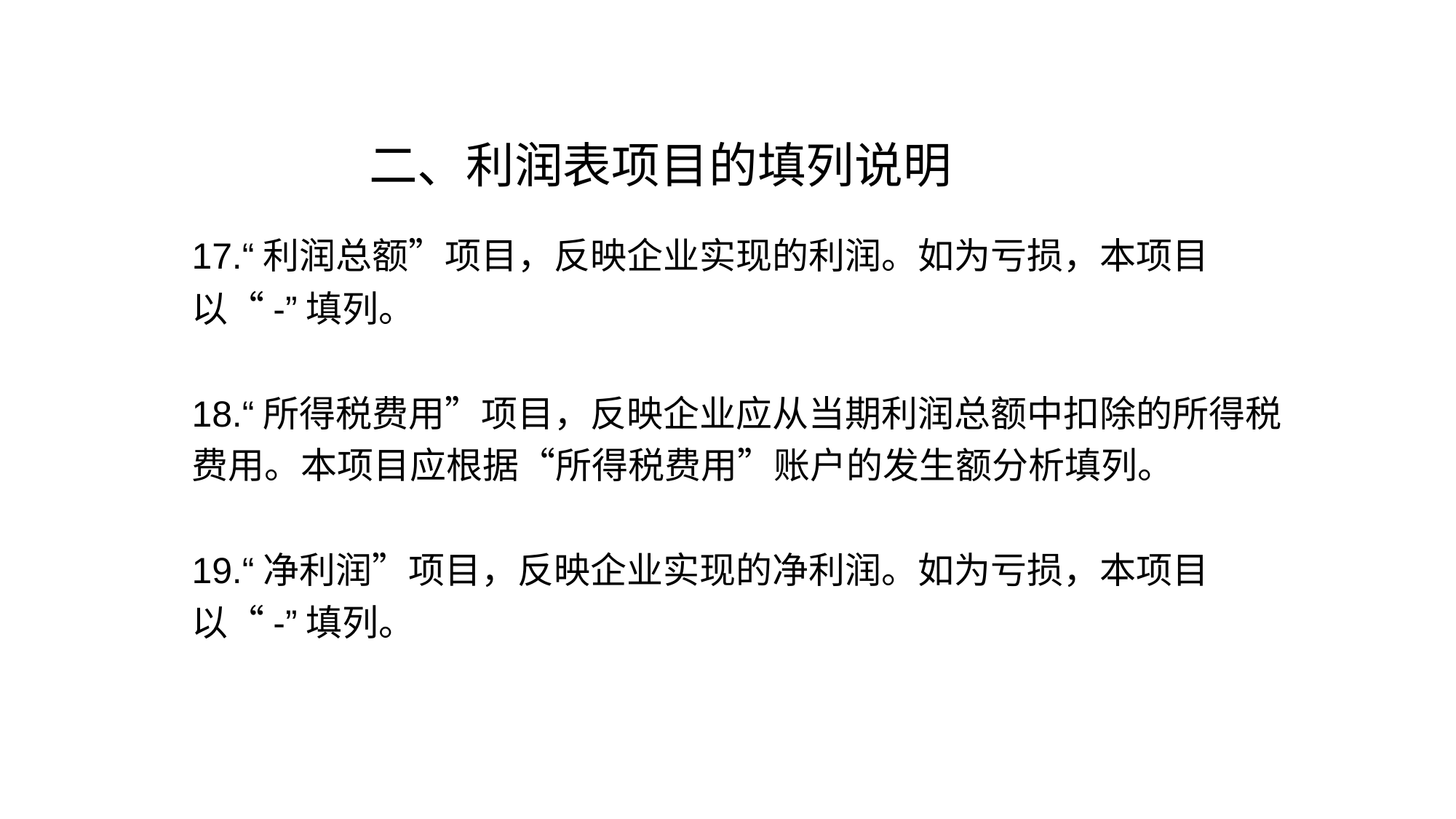

# 二、利润表项目的填列说明
17.“利润总额”项目，反映企业实现的利润。如为亏损，本项目以“-”填列。

18.“所得税费用”项目，反映企业应从当期利润总额中扣除的所得税费用。本项目应根据“所得税费用”账户的发生额分析填列。

19.“净利润”项目，反映企业实现的净利润。如为亏损，本项目以“-”填列。